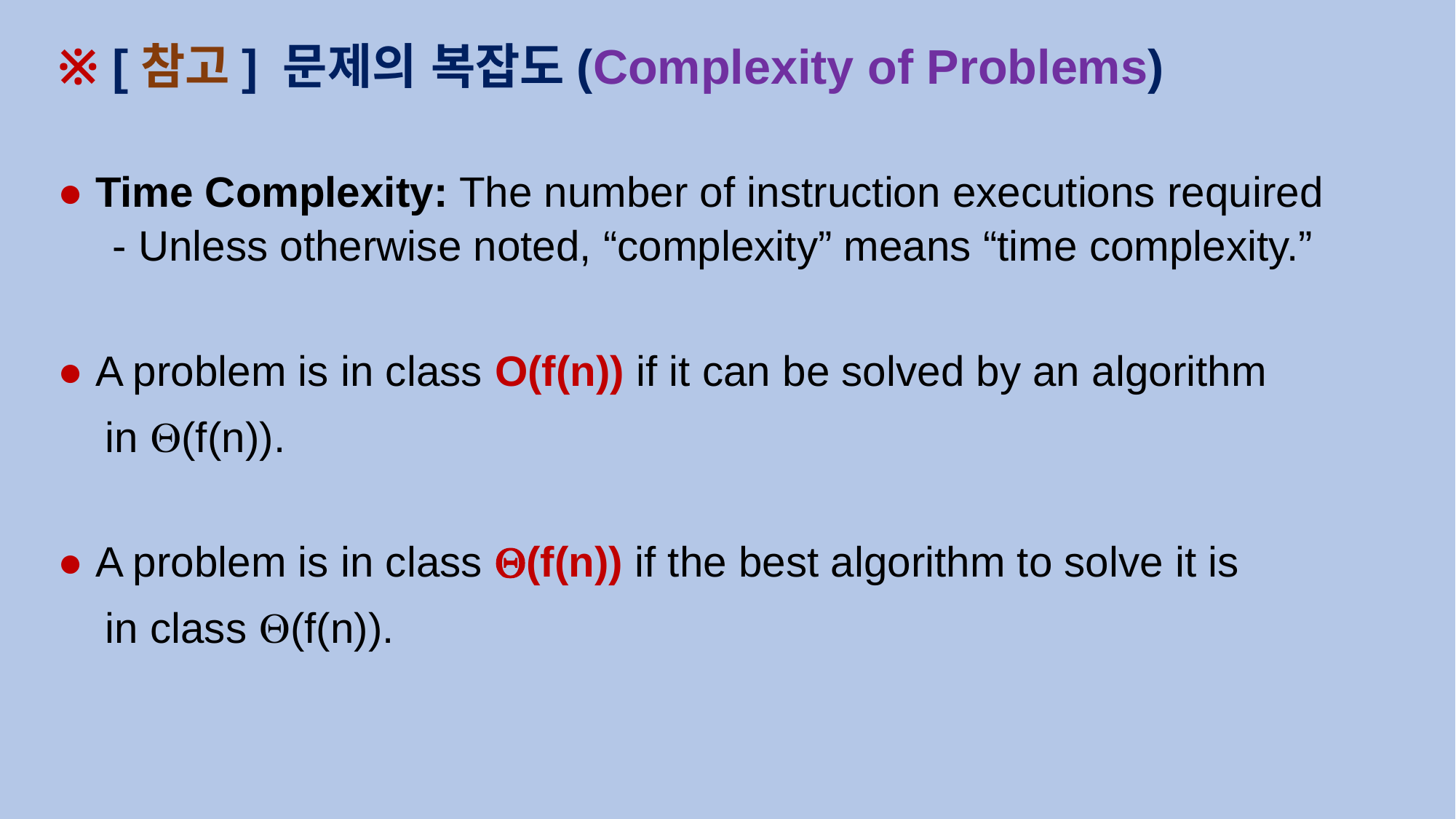

※ [참고] 문제의 복잡도(Complexity of Problems)

● Time Complexity: The number of instruction executions required
- Unless otherwise noted, “complexity” means “time complexity.”

● A problem is in class O(f(n)) if it can be solved by an algorithm
    in Θ(f(n)).

● A problem is in class Θ(f(n)) if the best algorithm to solve it is
    in class Θ(f(n)).